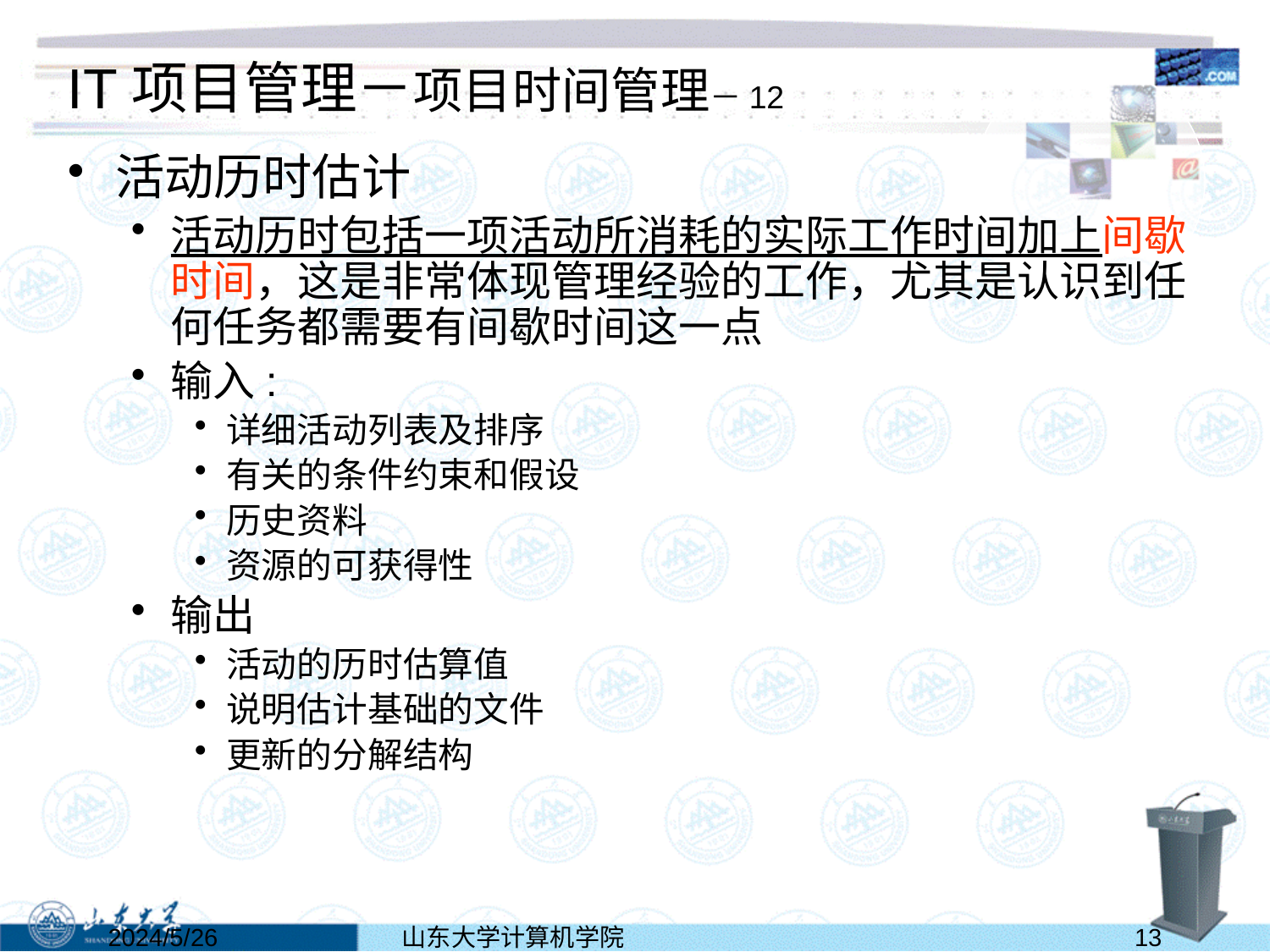

# IT项目管理－项目时间管理－12
活动历时估计
活动历时包括一项活动所消耗的实际工作时间加上间歇时间，这是非常体现管理经验的工作，尤其是认识到任何任务都需要有间歇时间这一点
输入:
详细活动列表及排序
有关的条件约束和假设
历史资料
资源的可获得性
输出
活动的历时估算值
说明估计基础的文件
更新的分解结构
2024/5/26
山东大学计算机学院人机交互与虚拟现实实验室
13